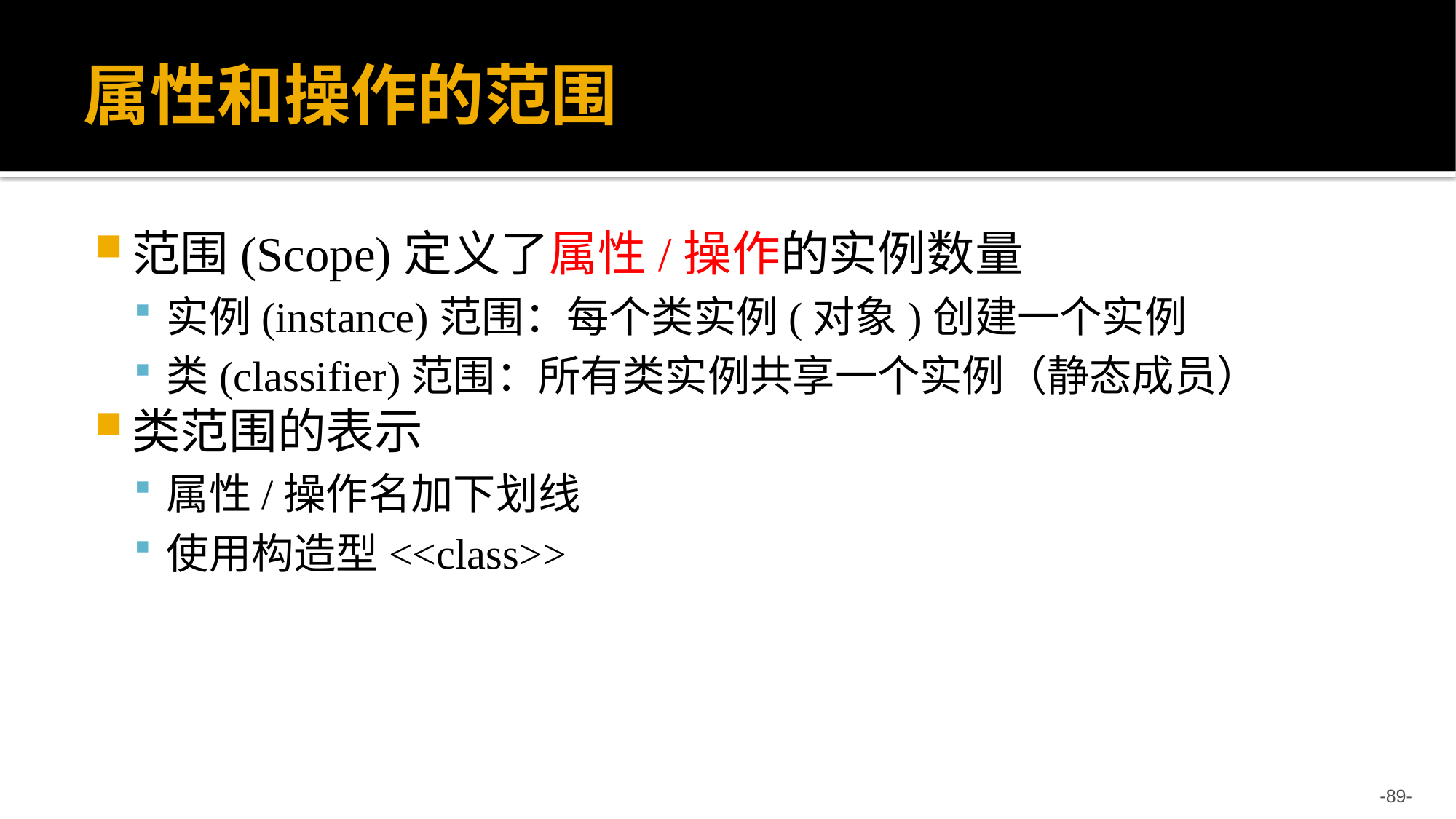

# 属性和操作的范围
范围(Scope)定义了属性/操作的实例数量
实例(instance)范围：每个类实例(对象)创建一个实例
类(classifier)范围：所有类实例共享一个实例（静态成员）
类范围的表示
属性/操作名加下划线
使用构造型<<class>>
-89-